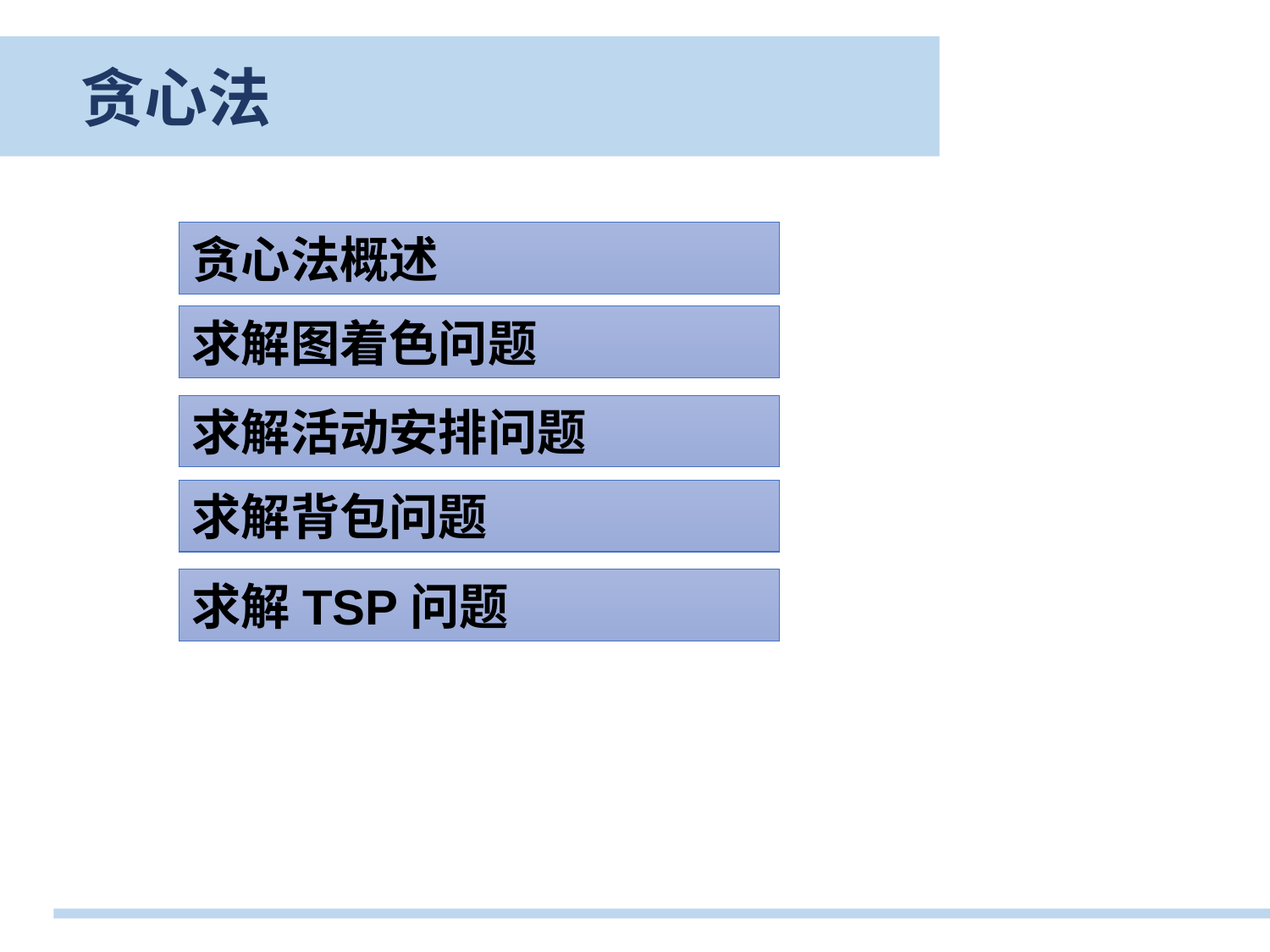

贪心法
贪心法概述
求解图着色问题
求解活动安排问题
求解背包问题
求解TSP问题